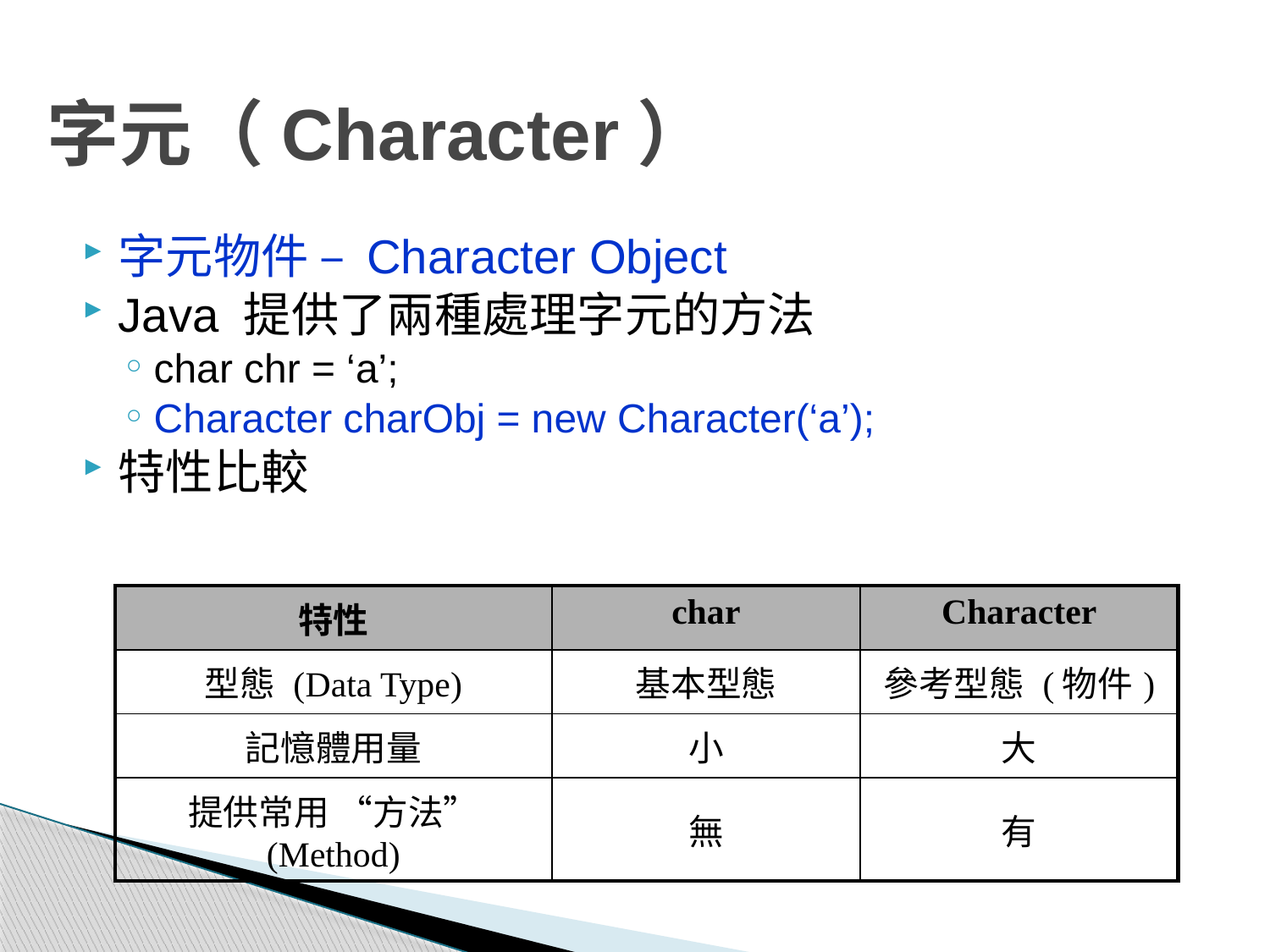

# 字元（Character）
字元物件 – Character Object
Java 提供了兩種處理字元的方法
char chr = ‘a’;
Character charObj = new Character(‘a’);
特性比較
| 特性 | char | Character |
| --- | --- | --- |
| 型態 (Data Type) | 基本型態 | 參考型態 (物件) |
| 記憶體用量 | 小 | 大 |
| 提供常用 “方法” (Method) | 無 | 有 |